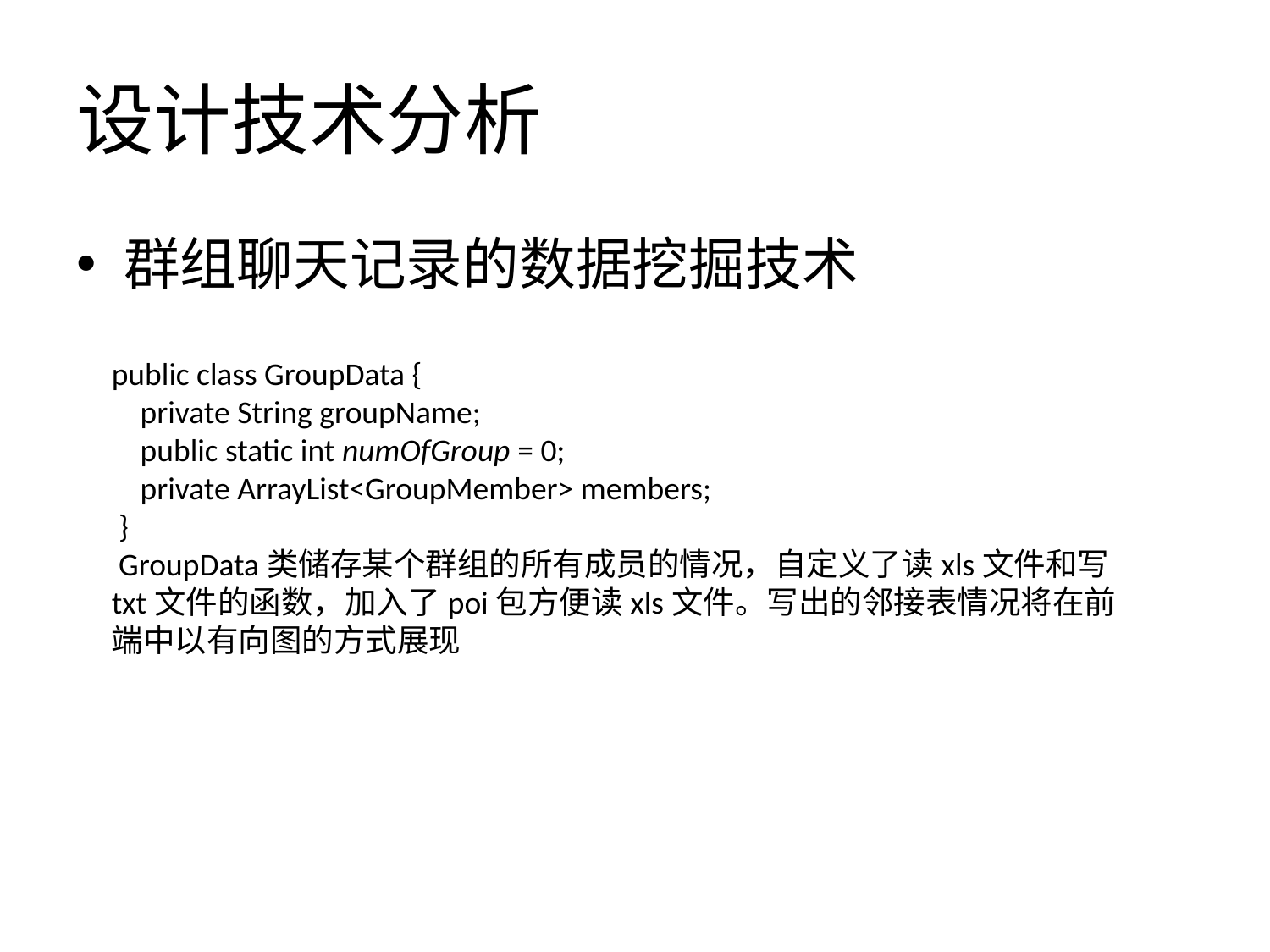

# 设计技术分析
群组聊天记录的数据挖掘技术
public class GroupData {
    private String groupName;
    public static int numOfGroup = 0;
    private ArrayList<GroupMember> members;
 }
 GroupData类储存某个群组的所有成员的情况，自定义了读xls文件和写txt文件的函数，加入了poi包方便读xls文件。写出的邻接表情况将在前端中以有向图的方式展现